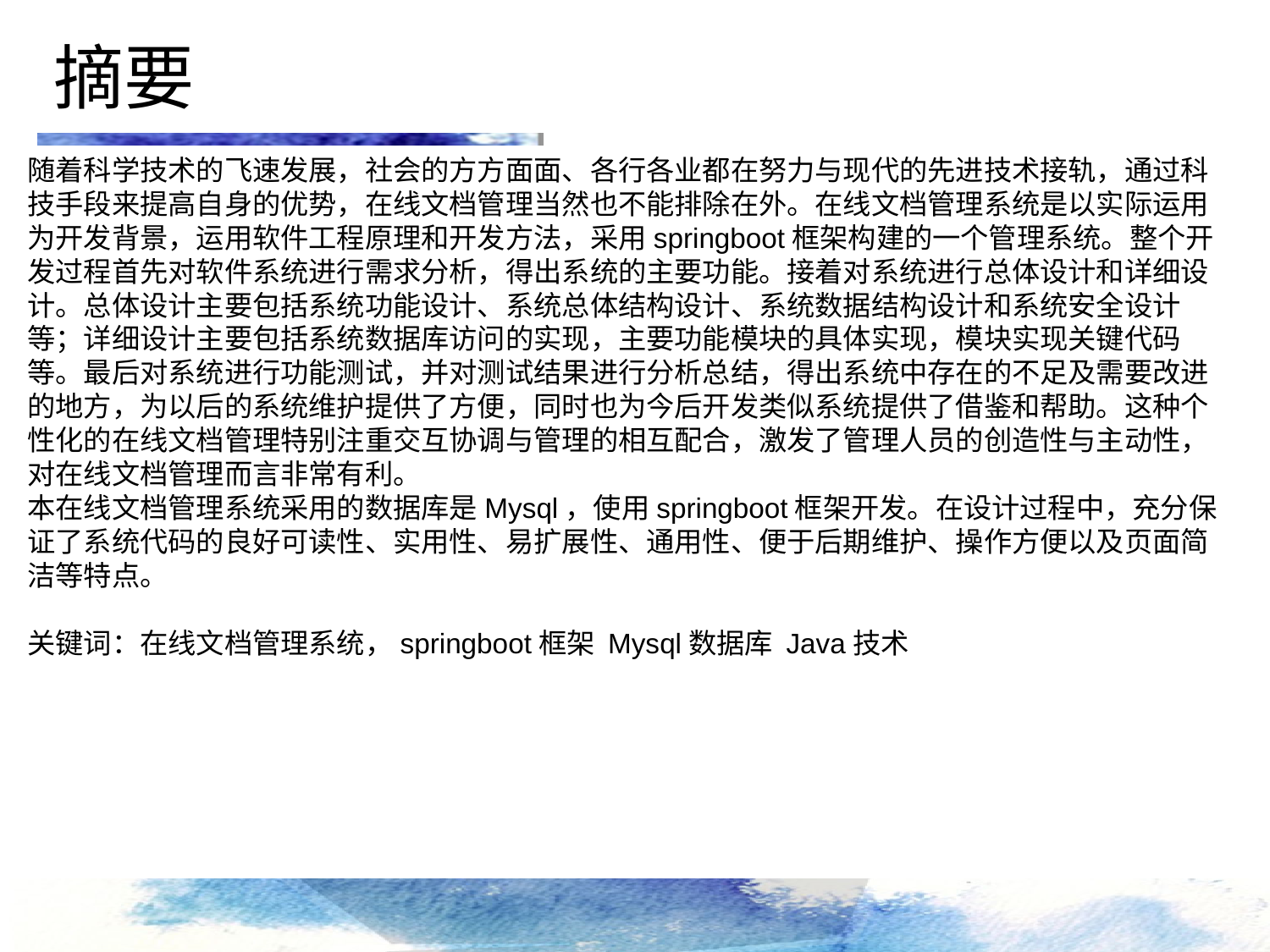

摘要
随着科学技术的飞速发展，社会的方方面面、各行各业都在努力与现代的先进技术接轨，通过科技手段来提高自身的优势，在线文档管理当然也不能排除在外。在线文档管理系统是以实际运用为开发背景，运用软件工程原理和开发方法，采用springboot框架构建的一个管理系统。整个开发过程首先对软件系统进行需求分析，得出系统的主要功能。接着对系统进行总体设计和详细设计。总体设计主要包括系统功能设计、系统总体结构设计、系统数据结构设计和系统安全设计等；详细设计主要包括系统数据库访问的实现，主要功能模块的具体实现，模块实现关键代码等。最后对系统进行功能测试，并对测试结果进行分析总结，得出系统中存在的不足及需要改进的地方，为以后的系统维护提供了方便，同时也为今后开发类似系统提供了借鉴和帮助。这种个性化的在线文档管理特别注重交互协调与管理的相互配合，激发了管理人员的创造性与主动性，对在线文档管理而言非常有利。
本在线文档管理系统采用的数据库是Mysql，使用springboot框架开发。在设计过程中，充分保证了系统代码的良好可读性、实用性、易扩展性、通用性、便于后期维护、操作方便以及页面简洁等特点。

关键词：在线文档管理系统，springboot框架 Mysql数据库 Java技术
点击添加文本
点击添加文本
点击添加文本

点击添加文本